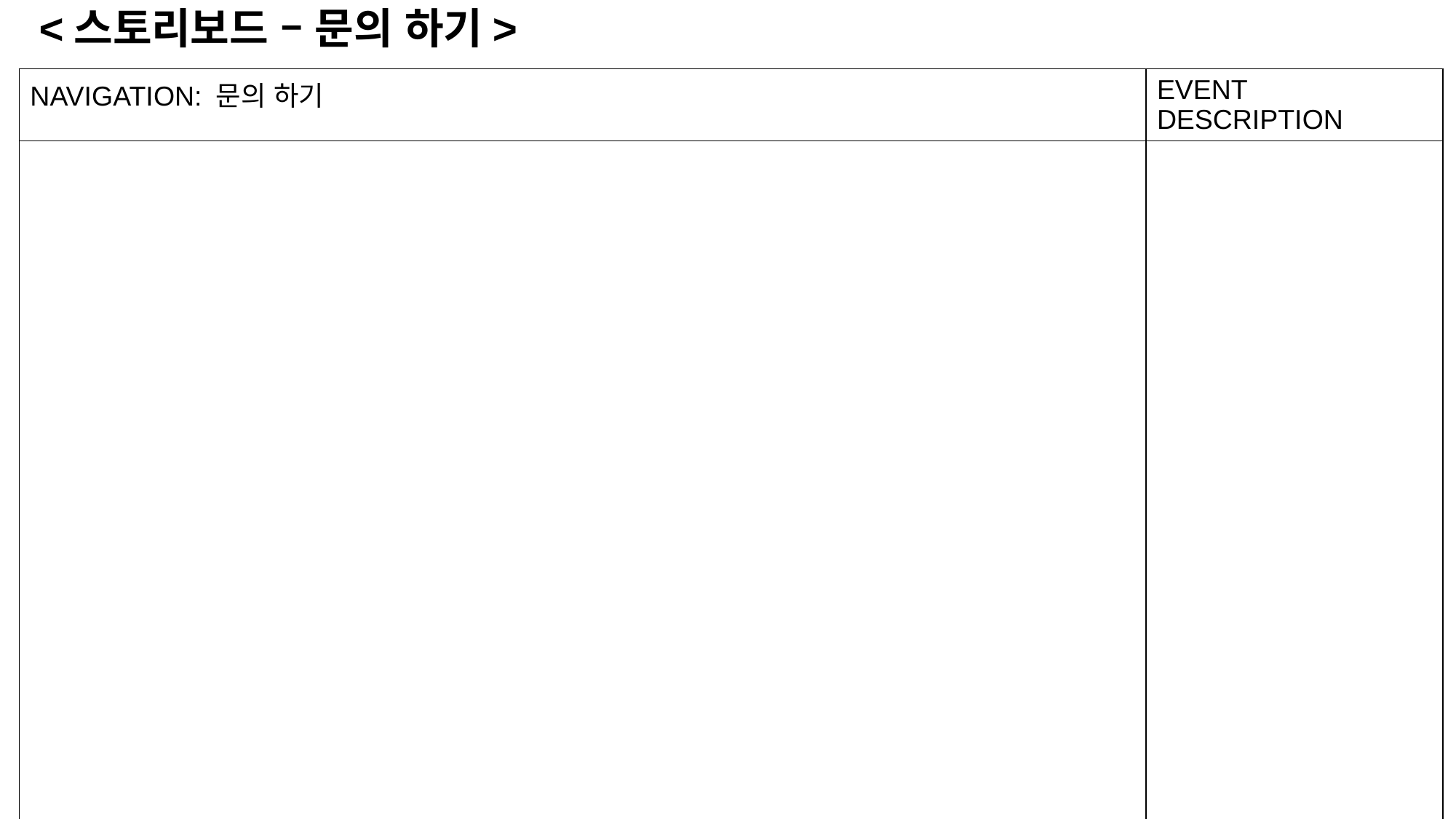

<스토리보드 – 문의 하기>
| NAVIGATION: 문의 하기 | EVENT DESCRIPTION |
| --- | --- |
|  |  |